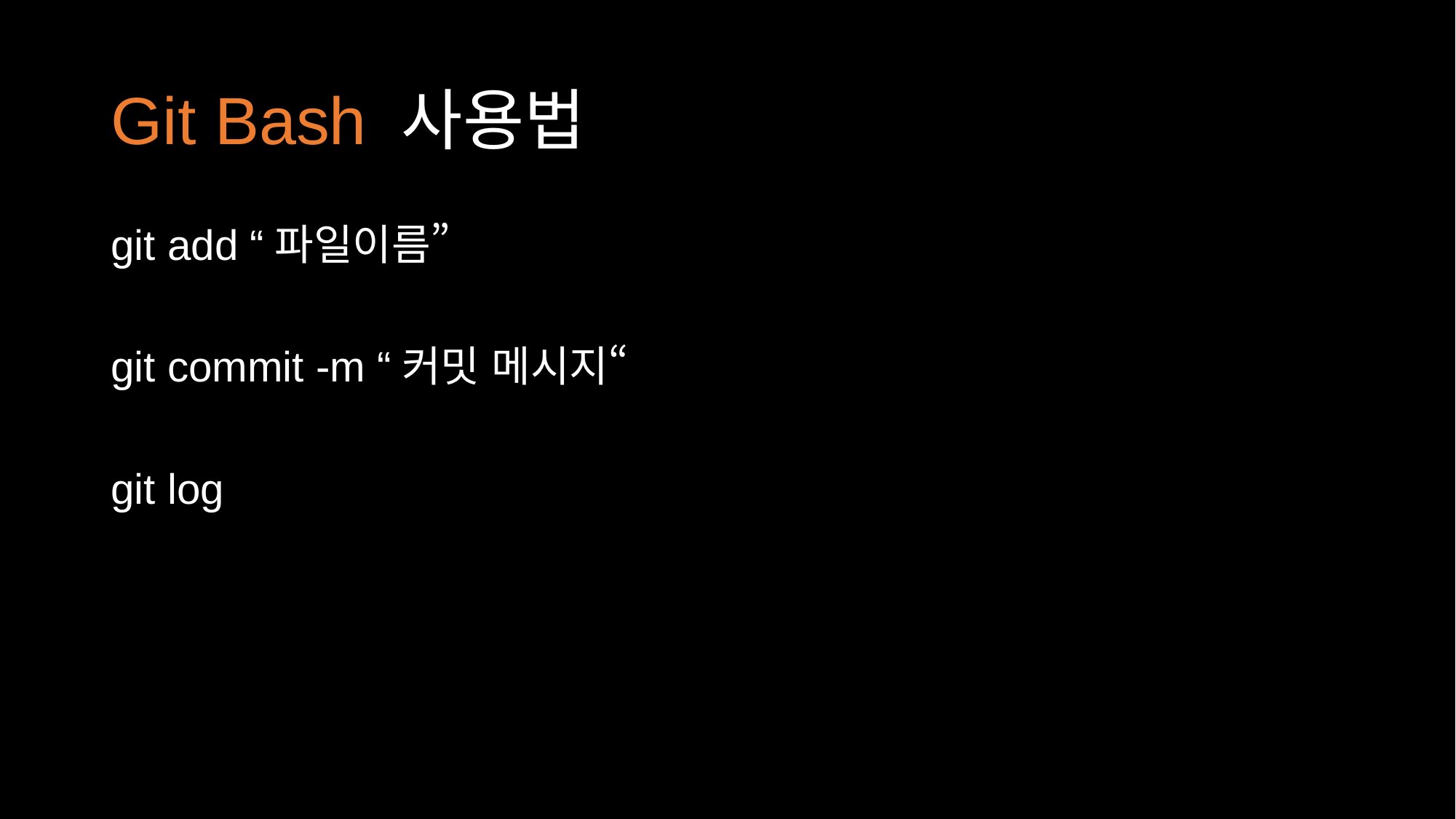

# Git Bash 사용법
git add “파일이름”

git commit -m “커밋 메시지“

git log